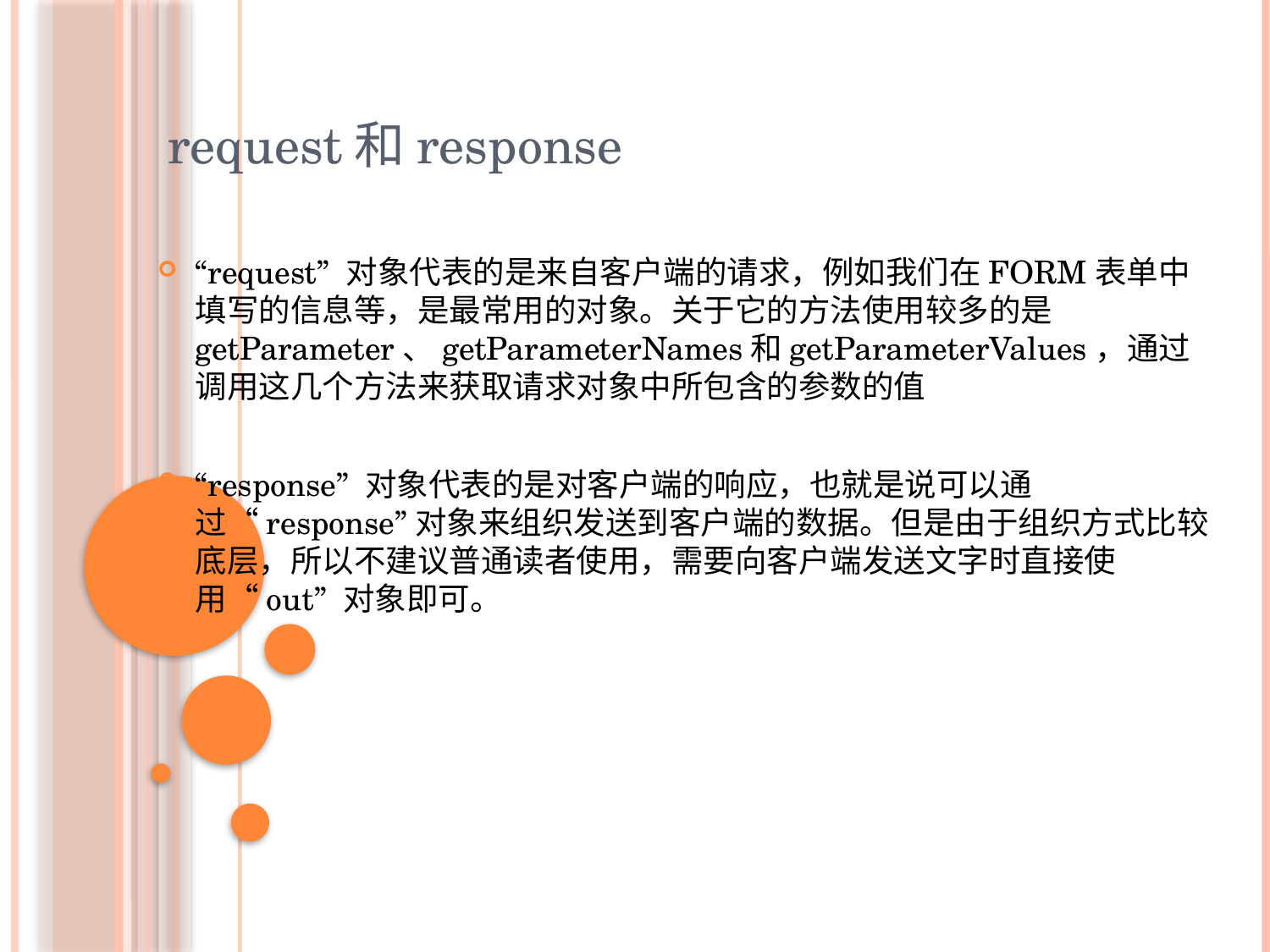

request和response
“request” 对象代表的是来自客户端的请求，例如我们在FORM表单中填写的信息等，是最常用的对象。关于它的方法使用较多的是getParameter、getParameterNames和getParameterValues，通过调用这几个方法来获取请求对象中所包含的参数的值

“response” 对象代表的是对客户端的响应，也就是说可以通过“response”对象来组织发送到客户端的数据。但是由于组织方式比较底层，所以不建议普通读者使用，需要向客户端发送文字时直接使用“out” 对象即可。